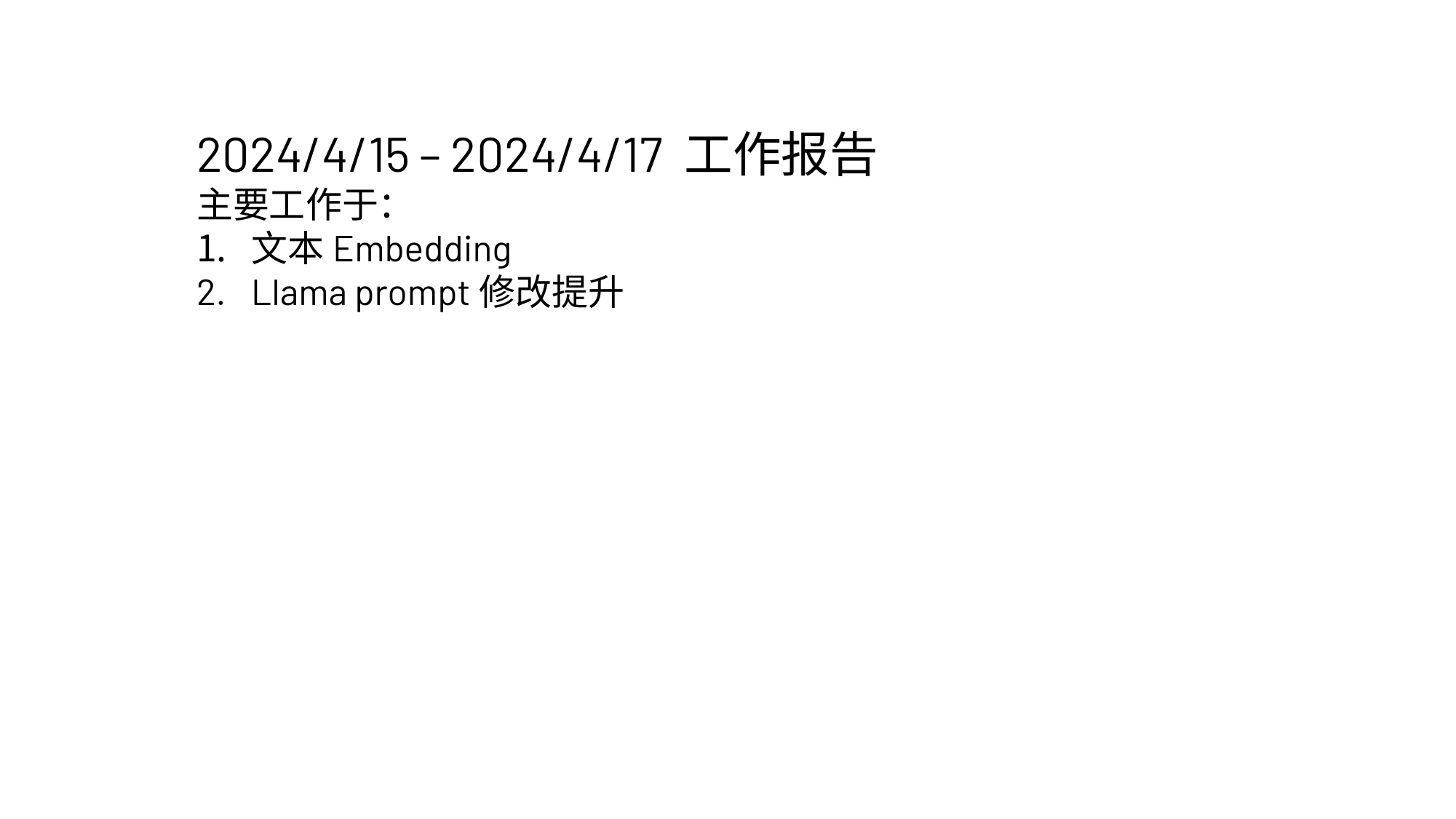

2024/4/15 – 2024/4/17 工作报告
主要工作于：
文本Embedding
Llama prompt修改提升